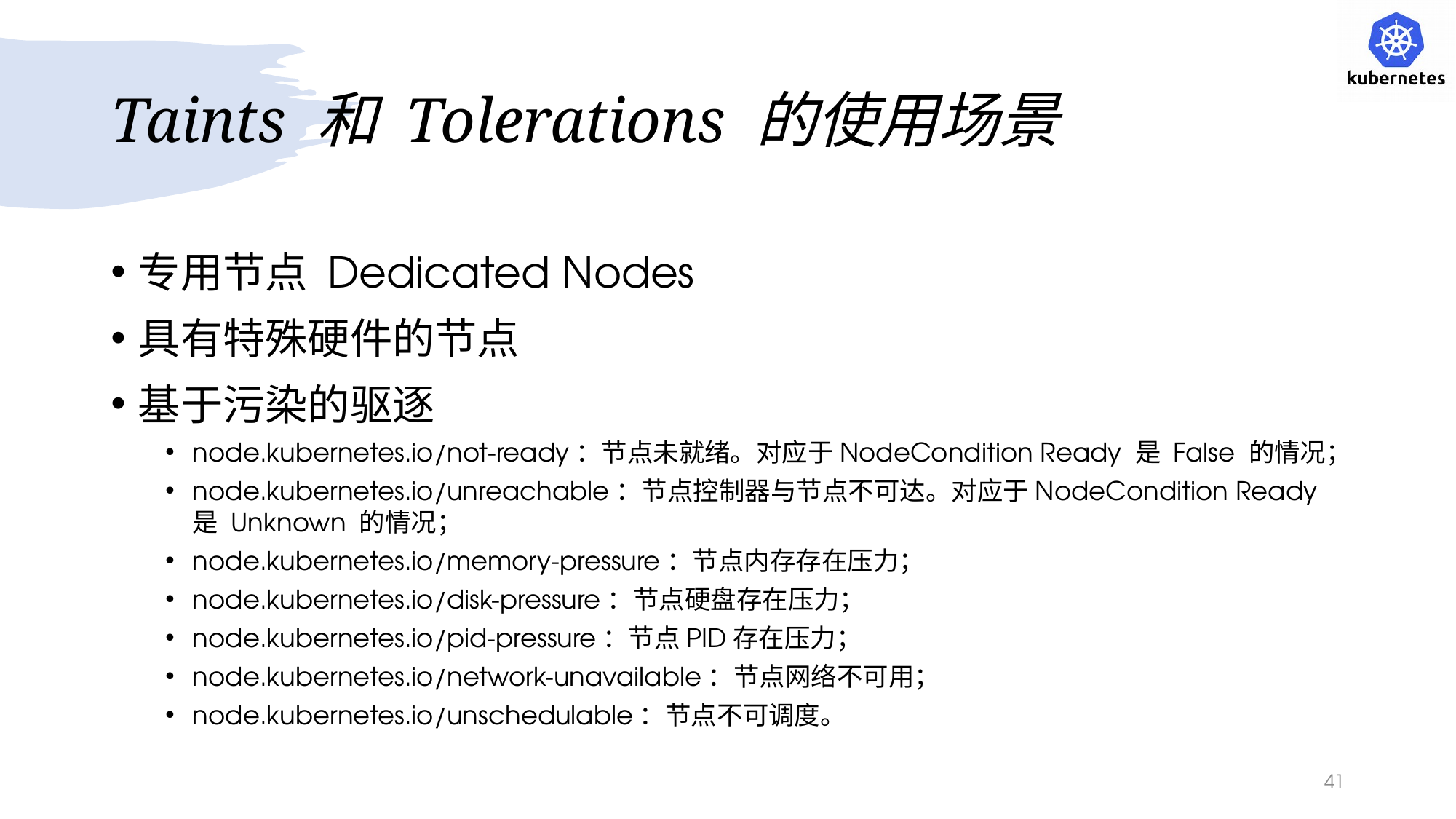

# Taints 和 Tolerations 的使用场景
专用节点 Dedicated Nodes
具有特殊硬件的节点
基于污染的驱逐
node.kubernetes.io/not-ready：节点未就绪。对应于NodeCondition Ready 是 False 的情况；
node.kubernetes.io/unreachable：节点控制器与节点不可达。对应于NodeCondition Ready 是 Unknown 的情况；
node.kubernetes.io/memory-pressure：节点内存存在压力；
node.kubernetes.io/disk-pressure：节点硬盘存在压力；
node.kubernetes.io/pid-pressure：节点PID存在压力；
node.kubernetes.io/network-unavailable：节点网络不可用；
node.kubernetes.io/unschedulable：节点不可调度。

41